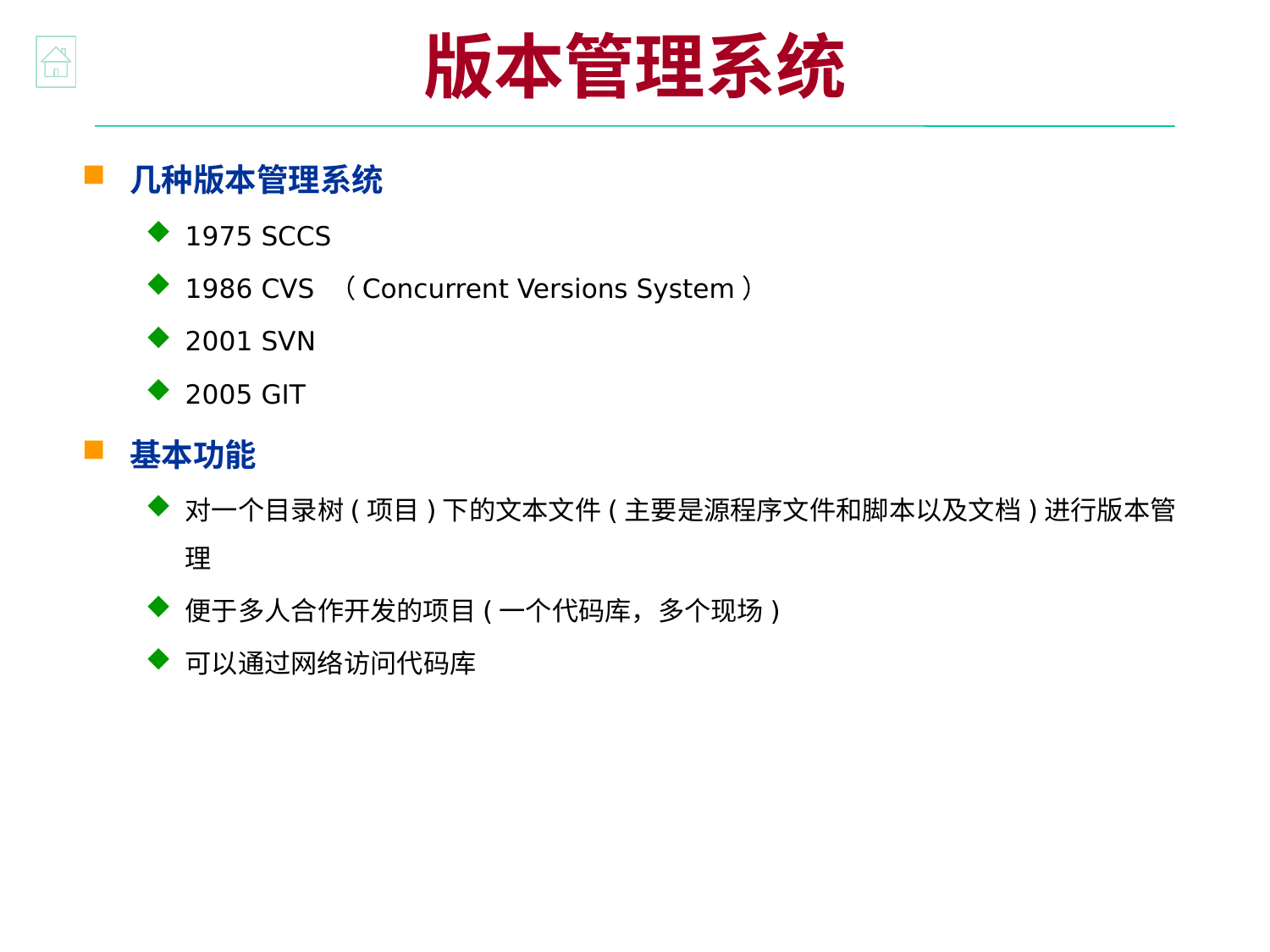

版本管理系统

几种版本管理系统
1975 SCCS
1986 CVS （Concurrent Versions System）
2001 SVN
2005 GIT
基本功能
对一个目录树(项目)下的文本文件(主要是源程序文件和脚本以及文档)进行版本管理
便于多人合作开发的项目(一个代码库，多个现场)
可以通过网络访问代码库